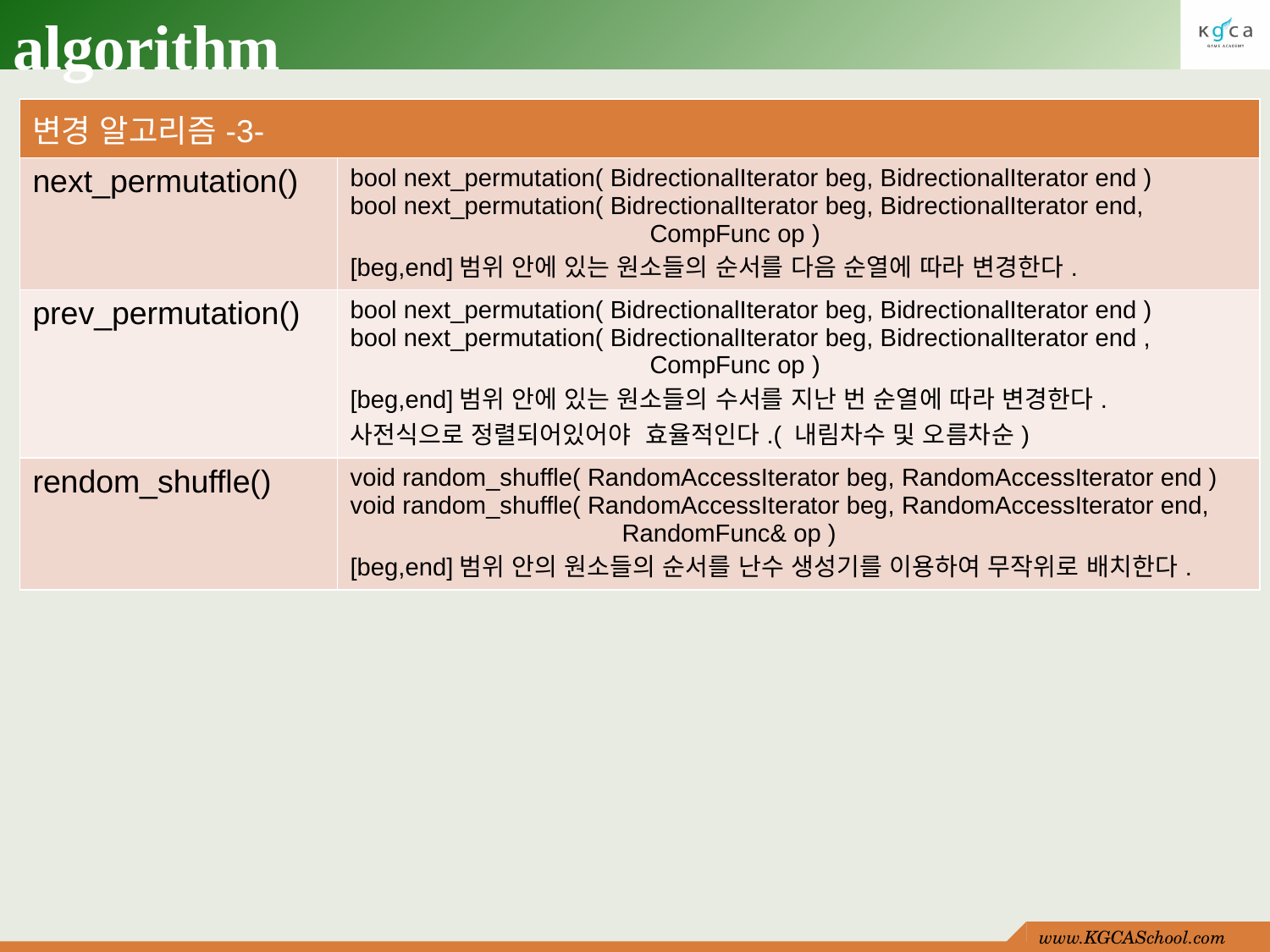

# algorithm
| 변경 알고리즘-3- |  |
| --- | --- |
| next\_permutation() | bool next\_permutation( BidrectionalIterator beg, BidrectionalIterator end ) bool next\_permutation( BidrectionalIterator beg, BidrectionalIterator end, CompFunc op ) [beg,end]범위 안에 있는 원소들의 순서를 다음 순열에 따라 변경한다. |
| prev\_permutation() | bool next\_permutation( BidrectionalIterator beg, BidrectionalIterator end ) bool next\_permutation( BidrectionalIterator beg, BidrectionalIterator end , CompFunc op ) [beg,end]범위 안에 있는 원소들의 수서를 지난 번 순열에 따라 변경한다. 사전식으로 정렬되어있어야 효율적인다.( 내림차수 및 오름차순) |
| rendom\_shuffle() | void random\_shuffle( RandomAccessIterator beg, RandomAccessIterator end ) void random\_shuffle( RandomAccessIterator beg, RandomAccessIterator end, RandomFunc& op ) [beg,end]범위 안의 원소들의 순서를 난수 생성기를 이용하여 무작위로 배치한다. |